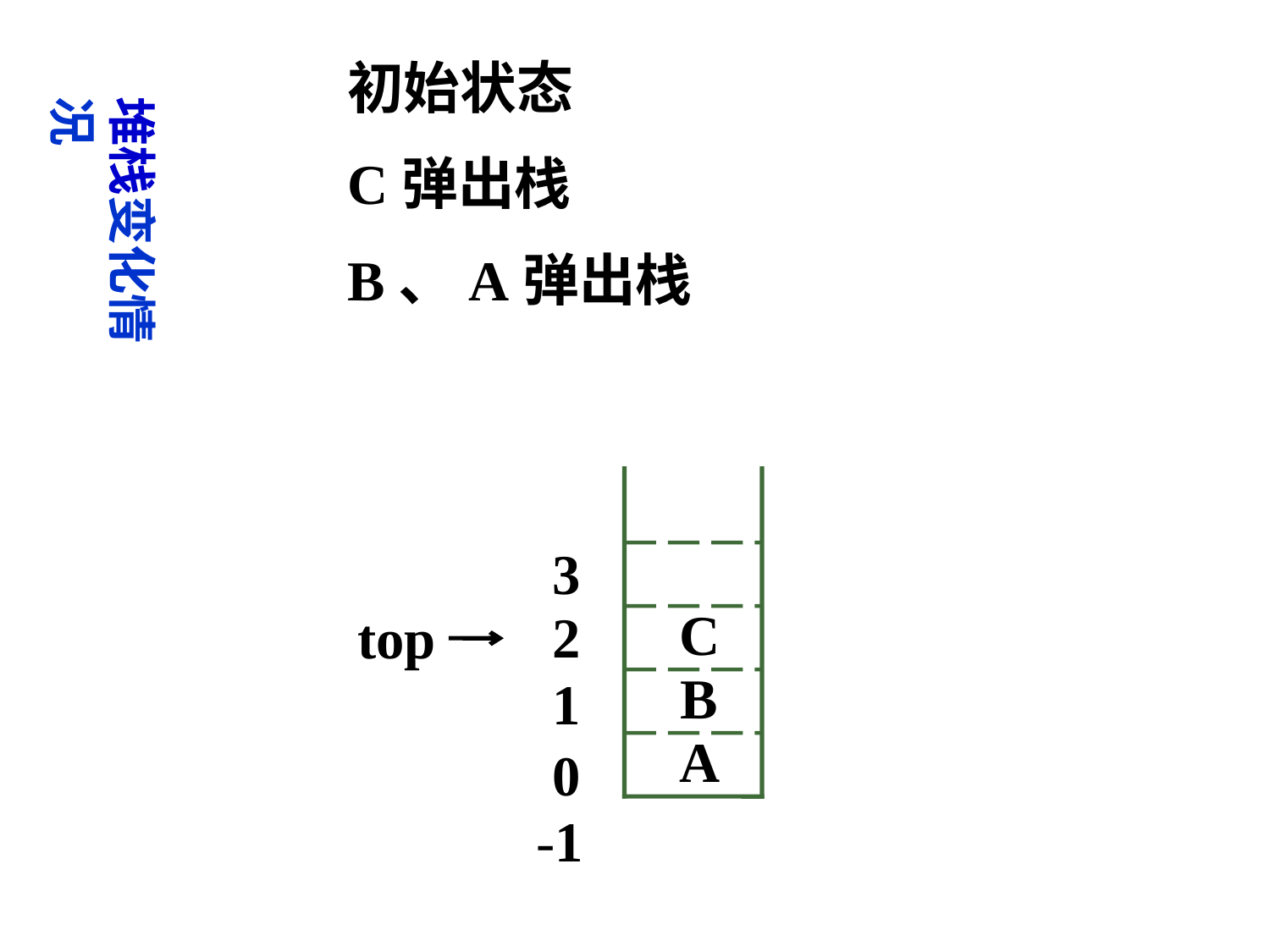

初始状态
C弹出栈
B、A弹出栈

堆栈变化情况

3
2
top

C
1
B
0
A
-1